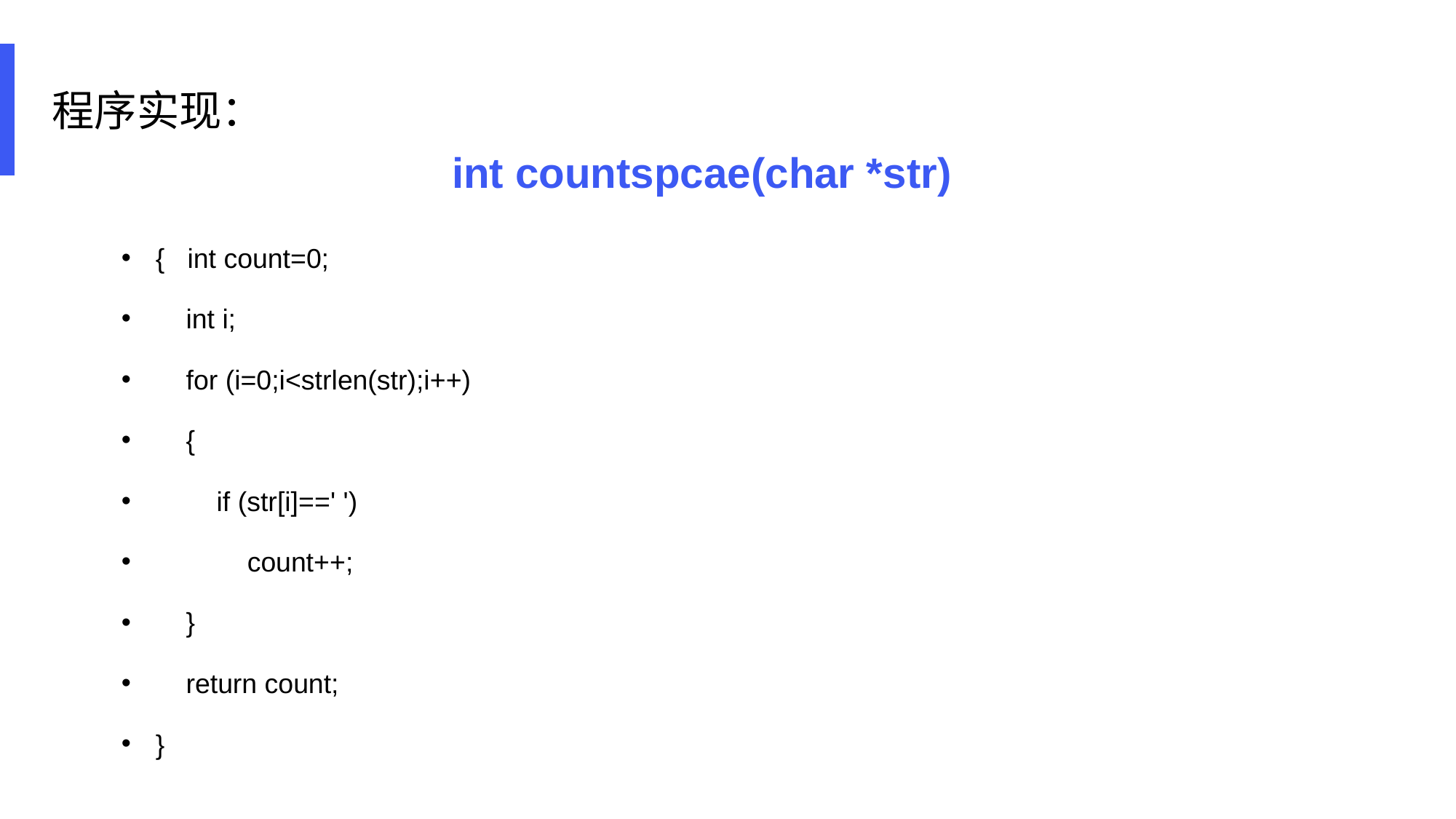

程序实现：

int countspcae(char *str)
{   int count=0;
    int i;
    for (i=0;i<strlen(str);i++)
    {
        if (str[i]==' ')
            count++;
    }
    return count;
}